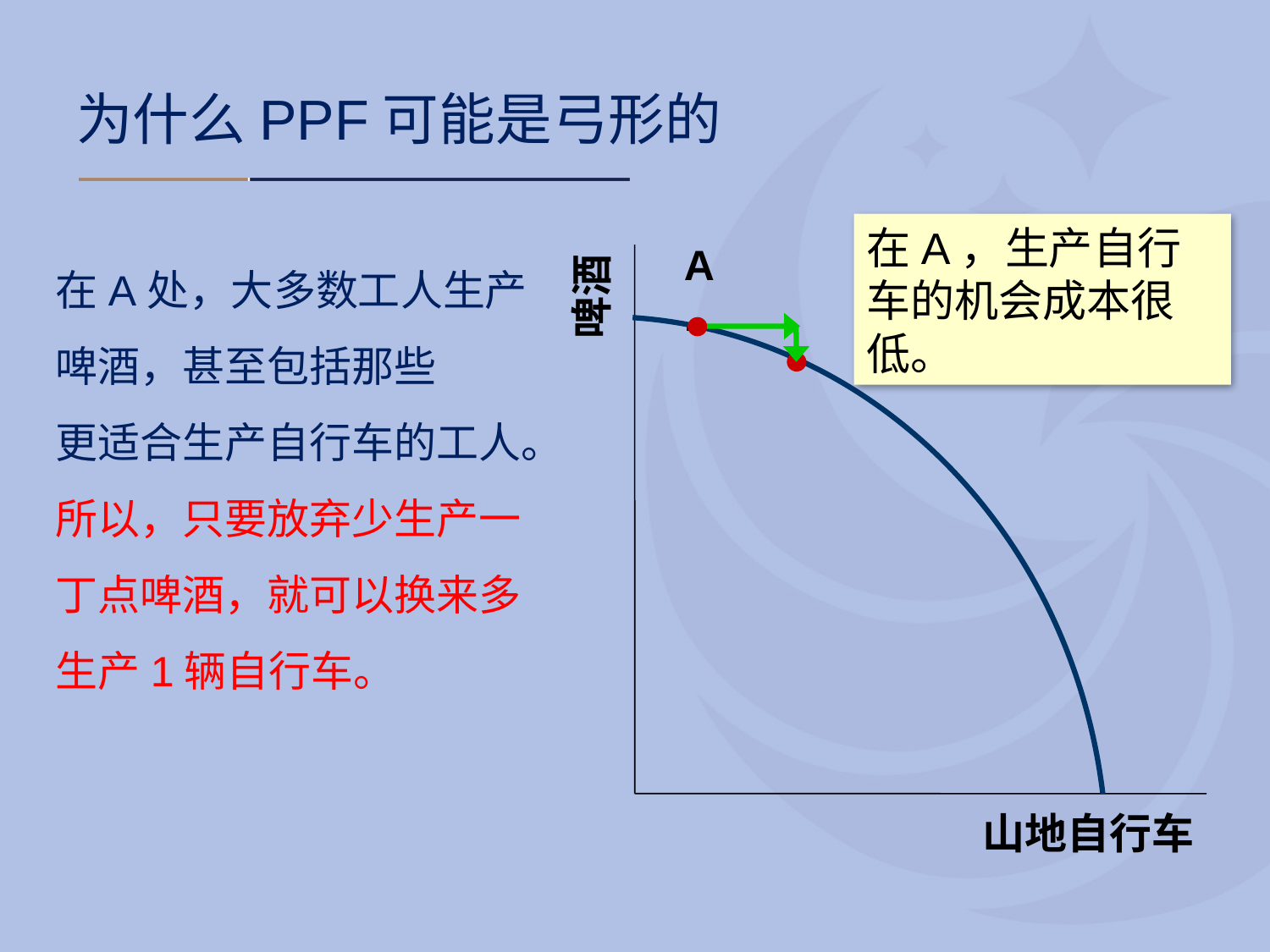

# 为什么PPF可能是弓形的
在A，生产自行车的机会成本很低。
在A处，大多数工人生产啤酒，甚至包括那些
更适合生产自行车的工人。
所以，只要放弃少生产一丁点啤酒，就可以换来多生产1辆自行车。

A.
啤酒

山地自行车